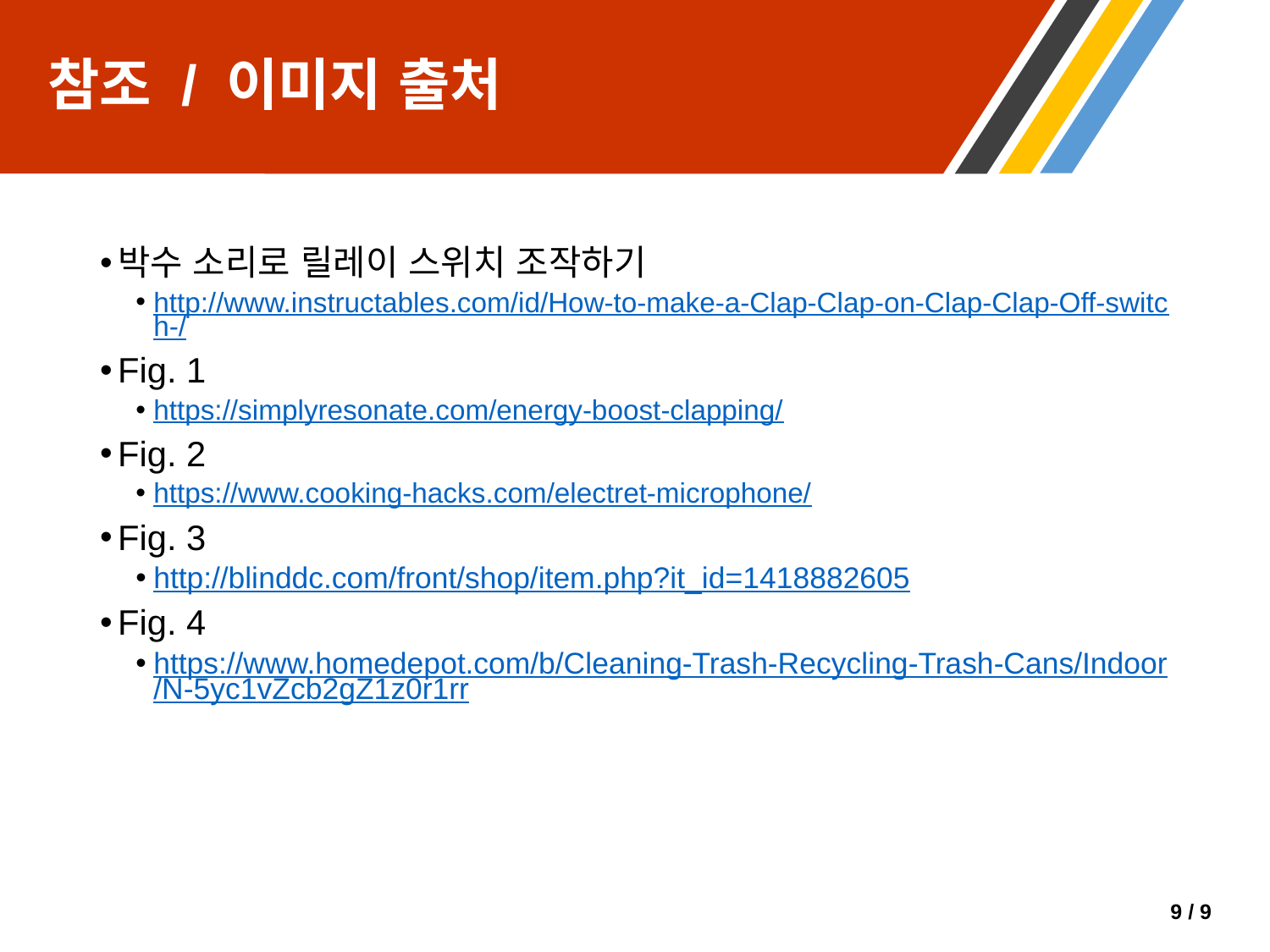

# 참조 / 이미지 출처
박수 소리로 릴레이 스위치 조작하기
http://www.instructables.com/id/How-to-make-a-Clap-Clap-on-Clap-Clap-Off-switch-/
Fig. 1
https://simplyresonate.com/energy-boost-clapping/
Fig. 2
https://www.cooking-hacks.com/electret-microphone/
Fig. 3
http://blinddc.com/front/shop/item.php?it_id=1418882605
Fig. 4
https://www.homedepot.com/b/Cleaning-Trash-Recycling-Trash-Cans/Indoor/N-5yc1vZcb2gZ1z0r1rr